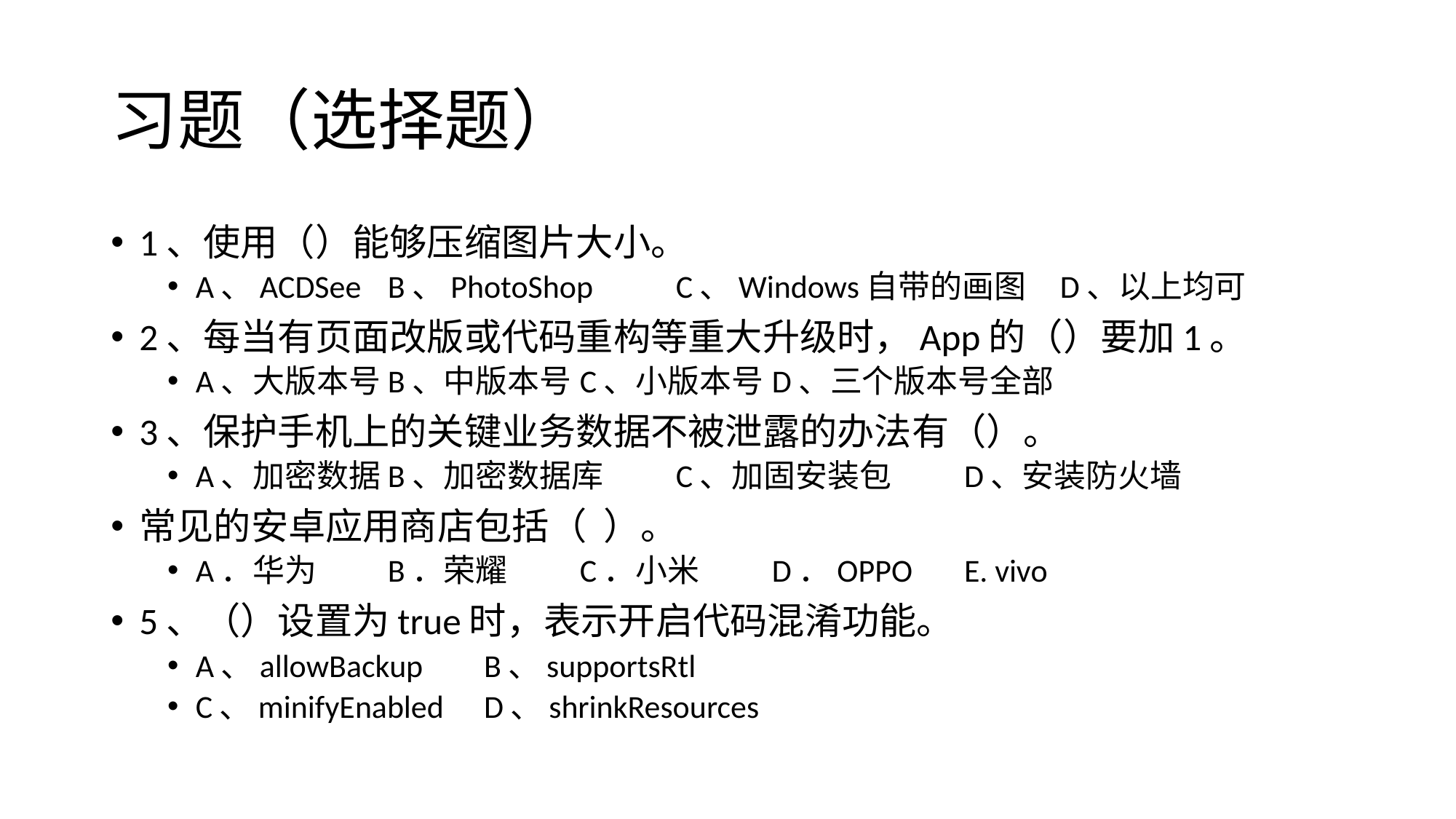

# 习题（选择题）
1、使用（）能够压缩图片大小。
A、ACDSee	B、PhotoShop	C、Windows自带的画图	D、以上均可
2、每当有页面改版或代码重构等重大升级时，App的（）要加1。
A、大版本号	B、中版本号		C、小版本号		D、三个版本号全部
3、保护手机上的关键业务数据不被泄露的办法有（）。
A、加密数据	B、加密数据库		C、加固安装包		D、安装防火墙
常见的安卓应用商店包括（  ）。
A．华为		B．荣耀		C．小米		D．OPPO	E. vivo
5、（）设置为true时，表示开启代码混淆功能。
A、allowBackup			B、supportsRtl
C、minifyEnabled			D、shrinkResources